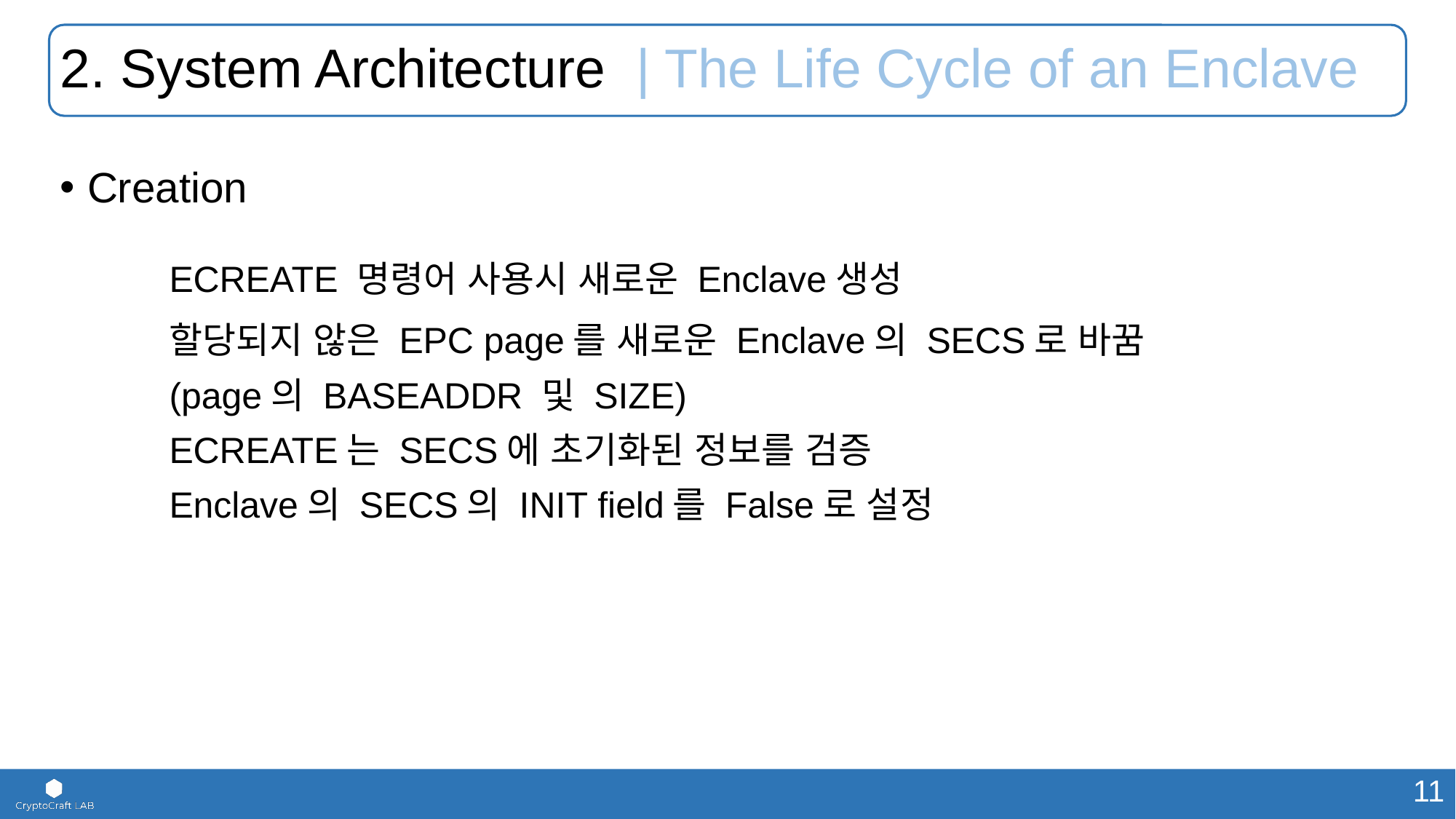

# 2. System Architecture  | The Life Cycle of an Enclave
Creation

	ECREATE 명령어 사용시 새로운 Enclave생성
	할당되지 않은 EPC page를 새로운 Enclave의 SECS로 바꿈
	(page의 BASEADDR 및 SIZE)
	ECREATE는 SECS에 초기화된 정보를 검증
	Enclave의 SECS의 INIT field를 False로 설정